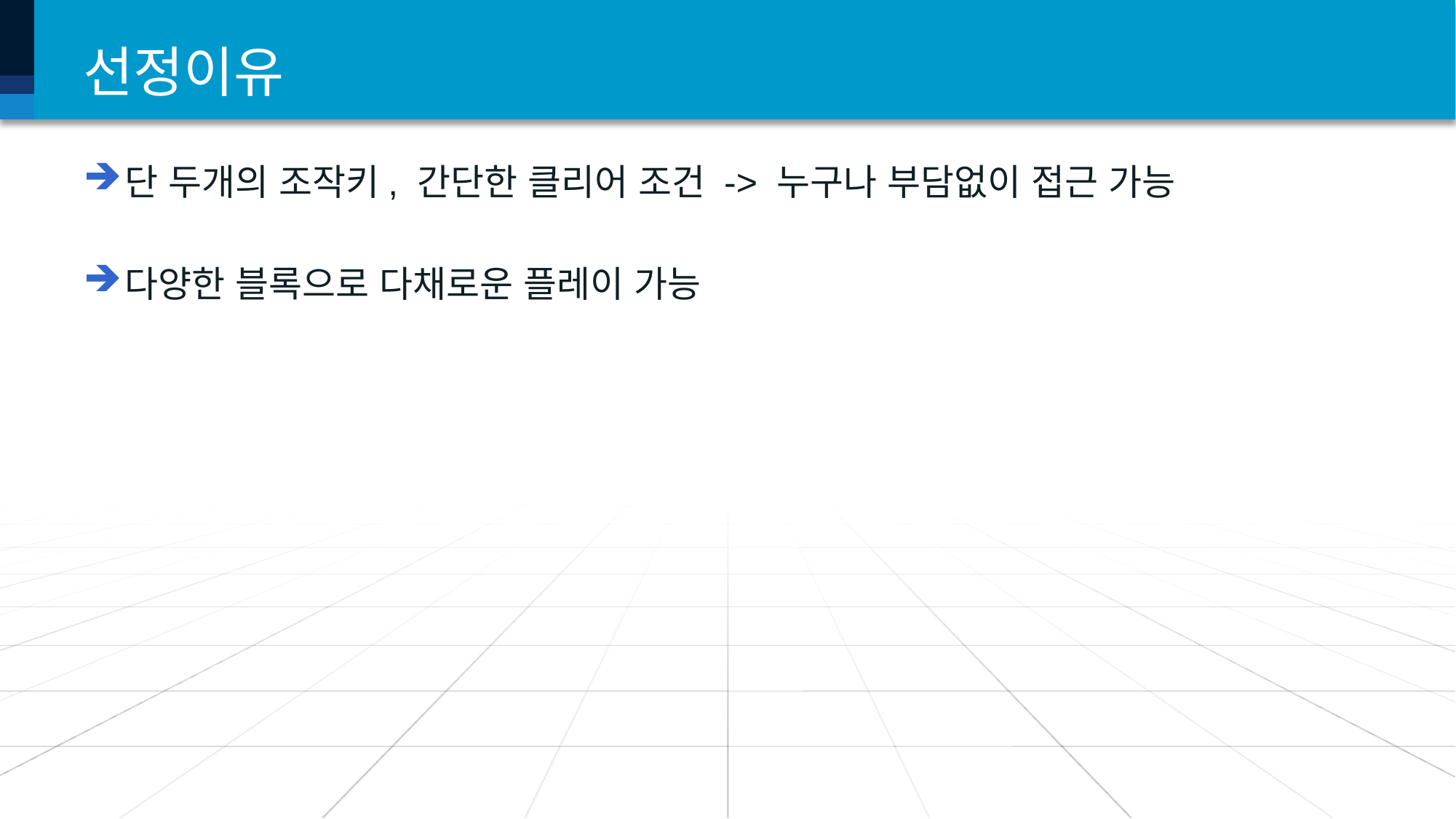

# 선정이유
단 두개의 조작키, 간단한 클리어 조건 -> 누구나 부담없이 접근 가능

다양한 블록으로 다채로운 플레이 가능